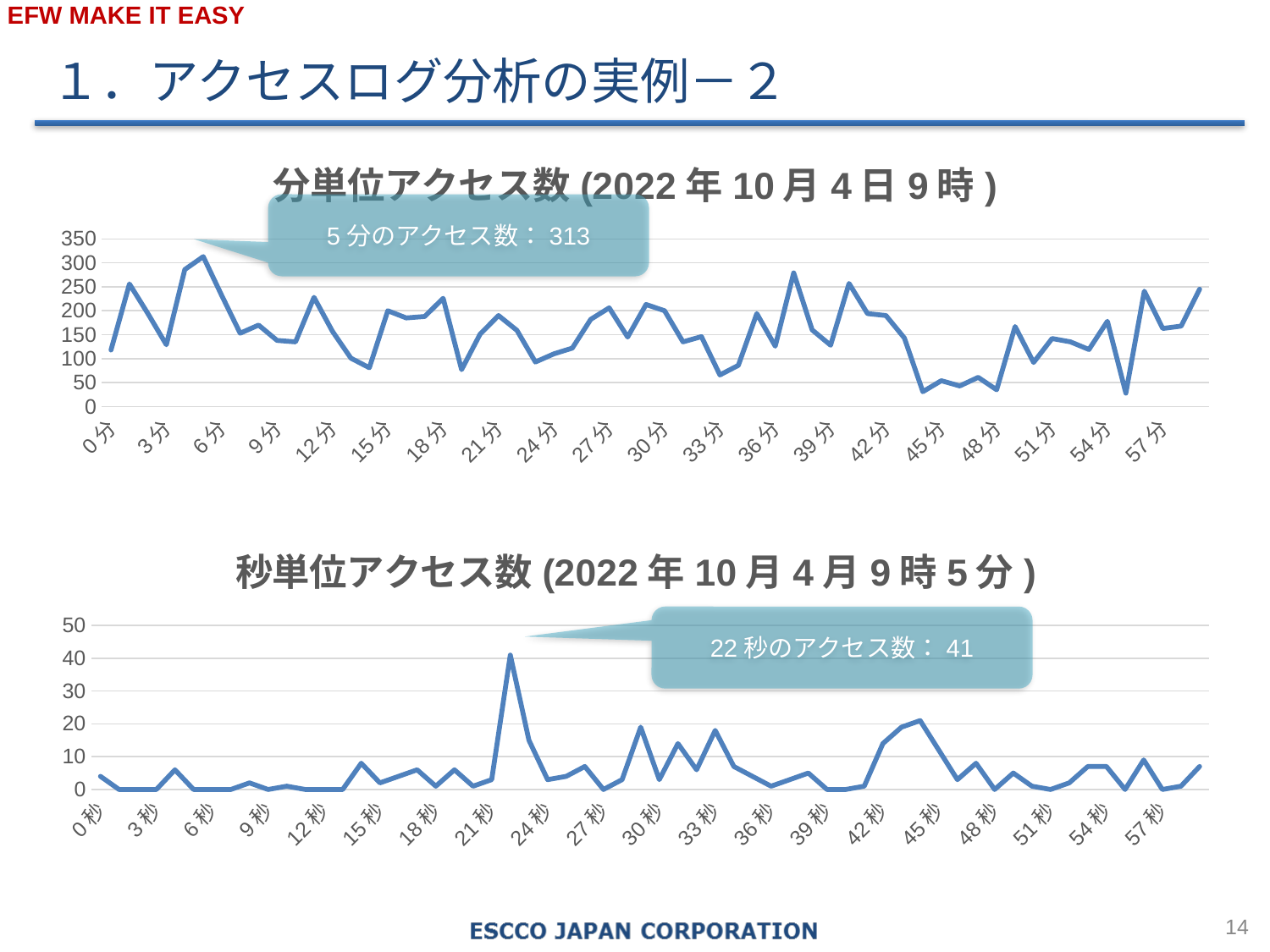

１．アクセスログ分析の実例－２

### Chart: 分単位アクセス数(2022年10月4日9時)

| Category | 分件数 |
|---|---|
| 0分 | 118.0 |
| 1分 | 256.0 |
| 2分 | 194.0 |
| 3分 | 129.0 |
| 4分 | 286.0 |
| 5分 | 313.0 |
| 6分 | 232.0 |
| 7分 | 153.0 |
| 8分 | 170.0 |
| 9分 | 138.0 |
| 10分 | 135.0 |
| 11分 | 228.0 |
| 12分 | 157.0 |
| 13分 | 101.0 |
| 14分 | 81.0 |
| 15分 | 200.0 |
| 16分 | 185.0 |
| 17分 | 188.0 |
| 18分 | 226.0 |
| 19分 | 77.0 |
| 20分 | 151.0 |
| 21分 | 190.0 |
| 22分 | 159.0 |
| 23分 | 93.0 |
| 24分 | 110.0 |
| 25分 | 122.0 |
| 26分 | 182.0 |
| 27分 | 206.0 |
| 28分 | 145.0 |
| 29分 | 213.0 |
| 30分 | 200.0 |
| 31分 | 135.0 |
| 32分 | 146.0 |
| 33分 | 66.0 |
| 34分 | 86.0 |
| 35分 | 194.0 |
| 36分 | 126.0 |
| 37分 | 279.0 |
| 38分 | 160.0 |
| 39分 | 128.0 |
| 40分 | 257.0 |
| 41分 | 194.0 |
| 42分 | 190.0 |
| 43分 | 143.0 |
| 44分 | 31.0 |
| 45分 | 54.0 |
| 46分 | 43.0 |
| 47分 | 61.0 |
| 48分 | 35.0 |
| 49分 | 167.0 |
| 50分 | 92.0 |
| 51分 | 142.0 |
| 52分 | 135.0 |
| 53分 | 119.0 |
| 54分 | 178.0 |
| 55分 | 28.0 |
| 56分 | 241.0 |
| 57分 | 163.0 |
| 58分 | 168.0 |
| 59分 | 245.0 |
5分のアクセス数：313

### Chart: 秒単位アクセス数(2022年10月4月9時5分)

| Category | 秒件数 |
|---|---|
| 0秒 | 4.0 |
| 1秒 | 0.0 |
| 2秒 | 0.0 |
| 3秒 | 0.0 |
| 4秒 | 6.0 |
| 5秒 | 0.0 |
| 6秒 | 0.0 |
| 7秒 | 0.0 |
| 8秒 | 2.0 |
| 9秒 | 0.0 |
| 10秒 | 1.0 |
| 11秒 | 0.0 |
| 12秒 | 0.0 |
| 13秒 | 0.0 |
| 14秒 | 8.0 |
| 15秒 | 2.0 |
| 16秒 | 4.0 |
| 17秒 | 6.0 |
| 18秒 | 1.0 |
| 19秒 | 6.0 |
| 20秒 | 1.0 |
| 21秒 | 3.0 |
| 22秒 | 41.0 |
| 23秒 | 15.0 |
| 24秒 | 3.0 |
| 25秒 | 4.0 |
| 26秒 | 7.0 |
| 27秒 | 0.0 |
| 28秒 | 3.0 |
| 29秒 | 19.0 |
| 30秒 | 3.0 |
| 31秒 | 14.0 |
| 32秒 | 6.0 |
| 33秒 | 18.0 |
| 34秒 | 7.0 |
| 35秒 | 4.0 |
| 36秒 | 1.0 |
| 37秒 | 3.0 |
| 38秒 | 5.0 |
| 39秒 | 0.0 |
| 40秒 | 0.0 |
| 41秒 | 1.0 |
| 42秒 | 14.0 |
| 43秒 | 19.0 |
| 44秒 | 21.0 |
| 45秒 | 12.0 |
| 46秒 | 3.0 |
| 47秒 | 8.0 |
| 48秒 | 0.0 |
| 49秒 | 5.0 |
| 50秒 | 1.0 |
| 51秒 | 0.0 |
| 52秒 | 2.0 |
| 53秒 | 7.0 |
| 54秒 | 7.0 |
| 55秒 | 0.0 |
| 56秒 | 9.0 |
| 57秒 | 0.0 |
| 58秒 | 1.0 |
| 59秒 | 7.0 |
22秒のアクセス数：41
14